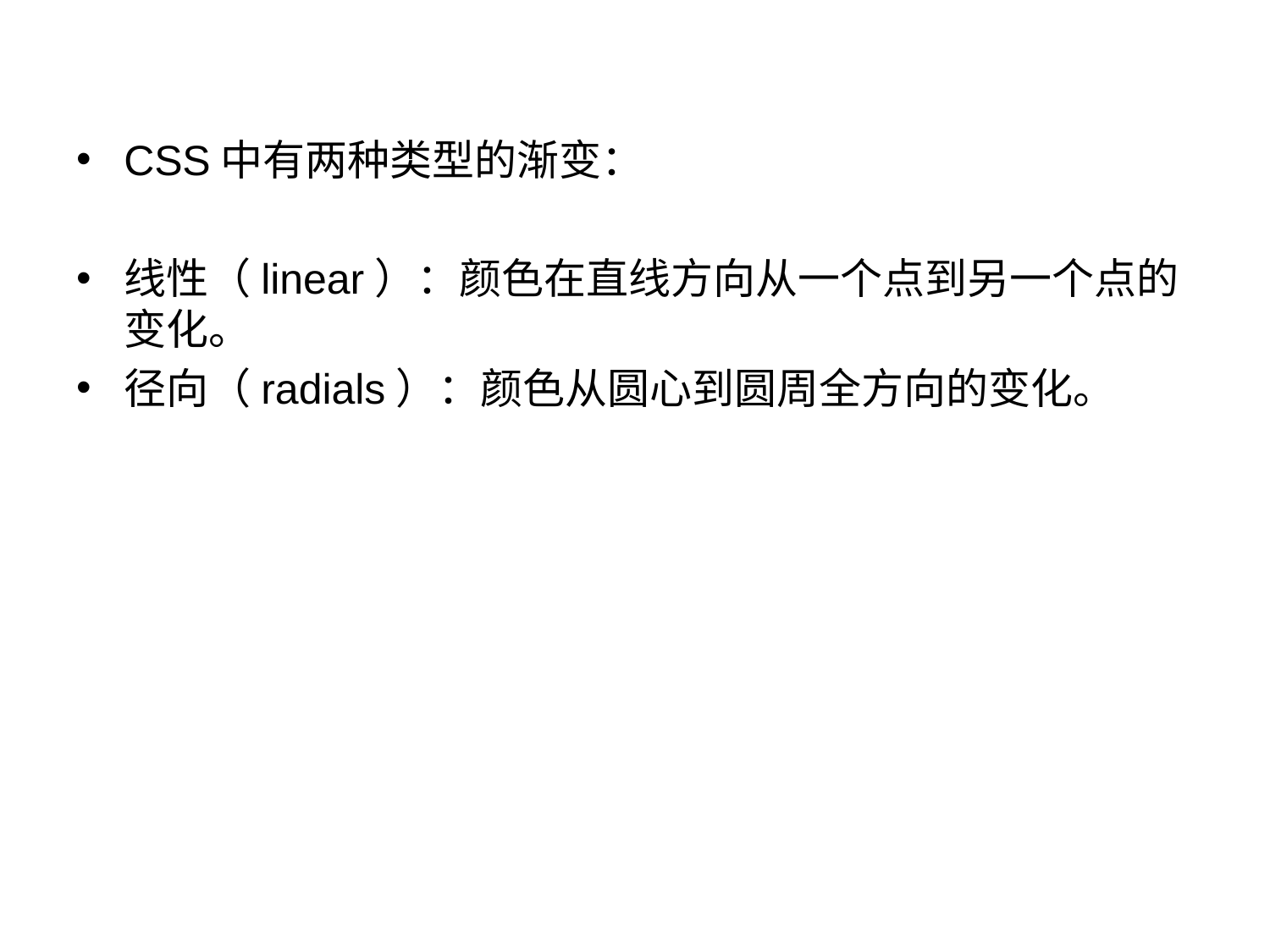

#
CSS中有两种类型的渐变：

线性（linear）：颜色在直线方向从一个点到另一个点的变化。
径向（radials）：颜色从圆心到圆周全方向的变化。